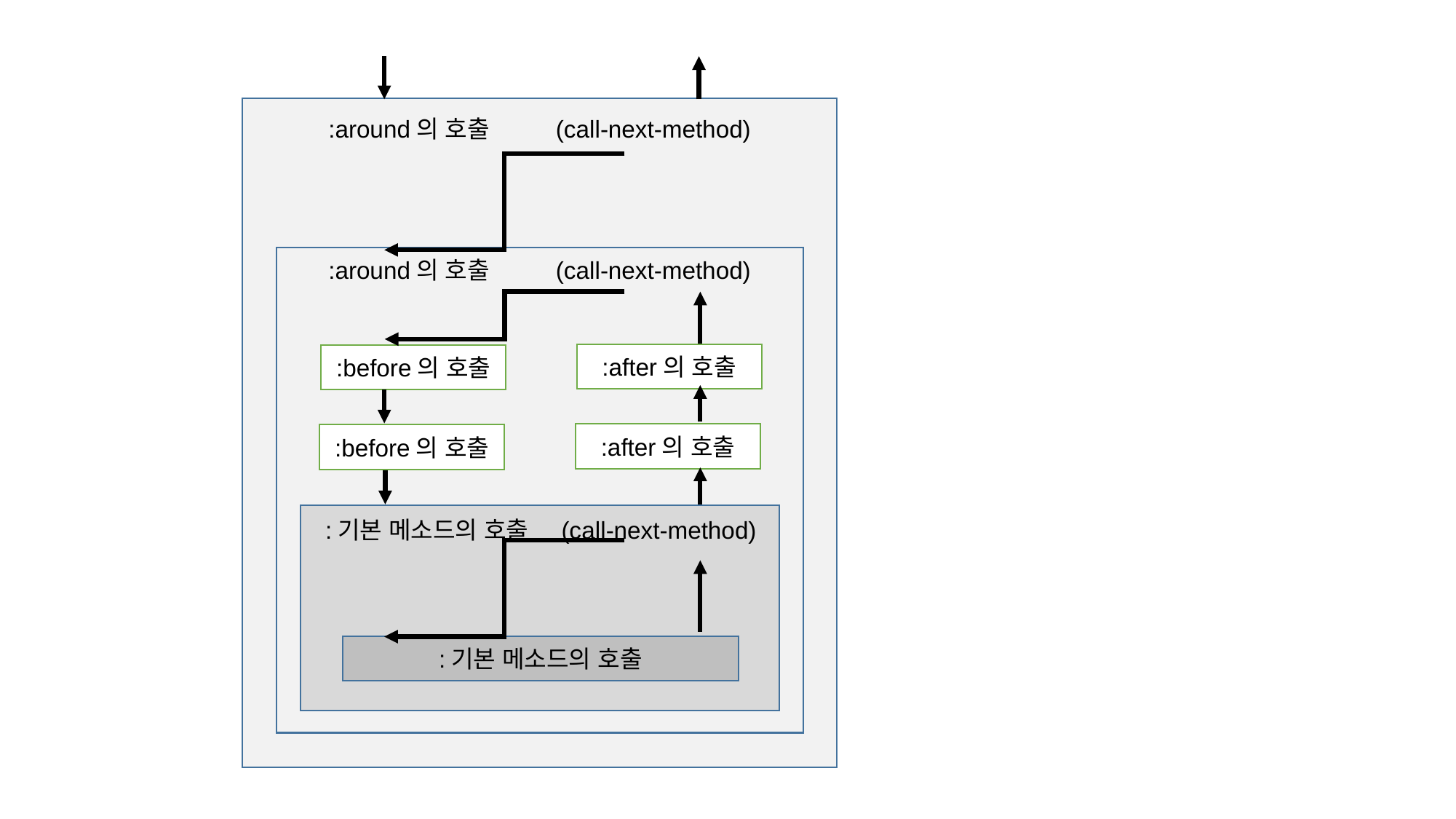

:around의 호출         (call-next-method)

:around의 호출         (call-next-method)
:after의 호출
:before의 호출
:after의 호출
:before의 호출

:기본 메소드의 호출    (call-next-method)
:기본 메소드의 호출